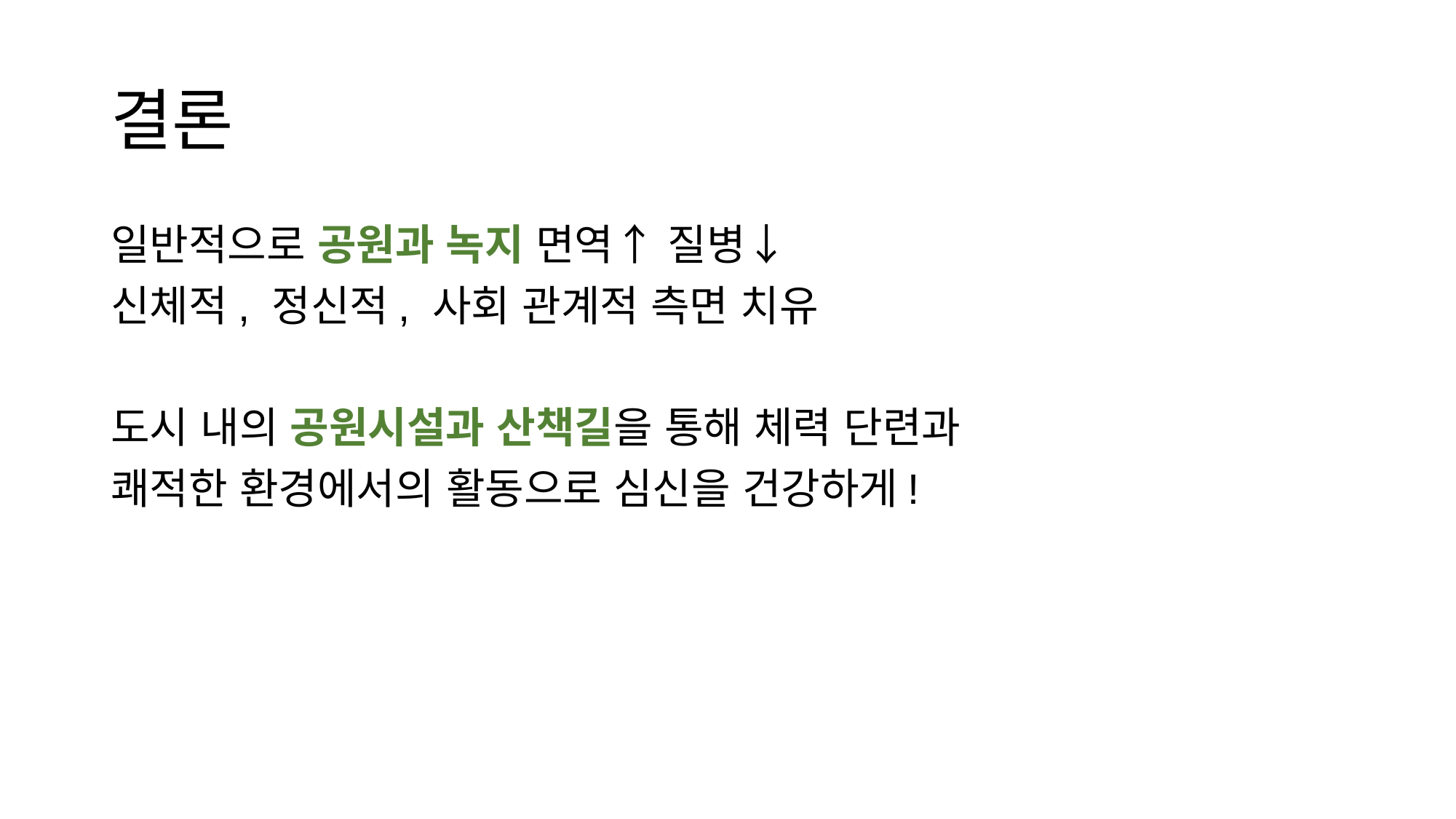

# 결론
일반적으로 공원과 녹지 면역↑ 질병↓
신체적, 정신적, 사회 관계적 측면 치유

도시 내의 공원시설과 산책길을 통해 체력 단련과
쾌적한 환경에서의 활동으로 심신을 건강하게!